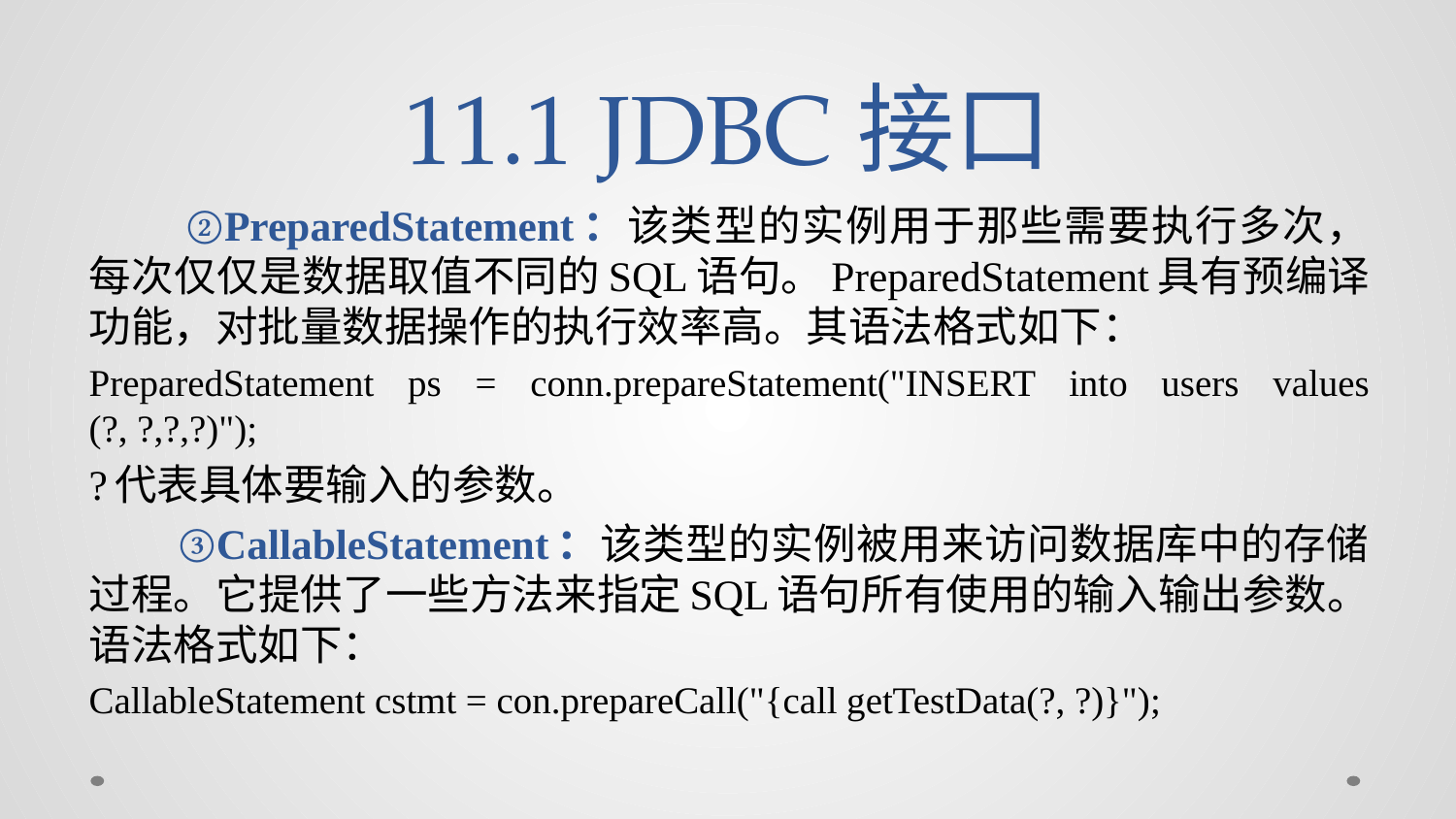

# 11.1 JDBC接口
        ②PreparedStatement：该类型的实例用于那些需要执行多次，每次仅仅是数据取值不同的SQL语句。PreparedStatement具有预编译功能，对批量数据操作的执行效率高。其语法格式如下：
PreparedStatement ps = conn.prepareStatement("INSERT into users values (?, ?,?,?)");
?代表具体要输入的参数。
        ③CallableStatement：该类型的实例被用来访问数据库中的存储过程。它提供了一些方法来指定SQL语句所有使用的输入输出参数。语法格式如下：
CallableStatement cstmt = con.prepareCall("{call getTestData(?, ?)}");